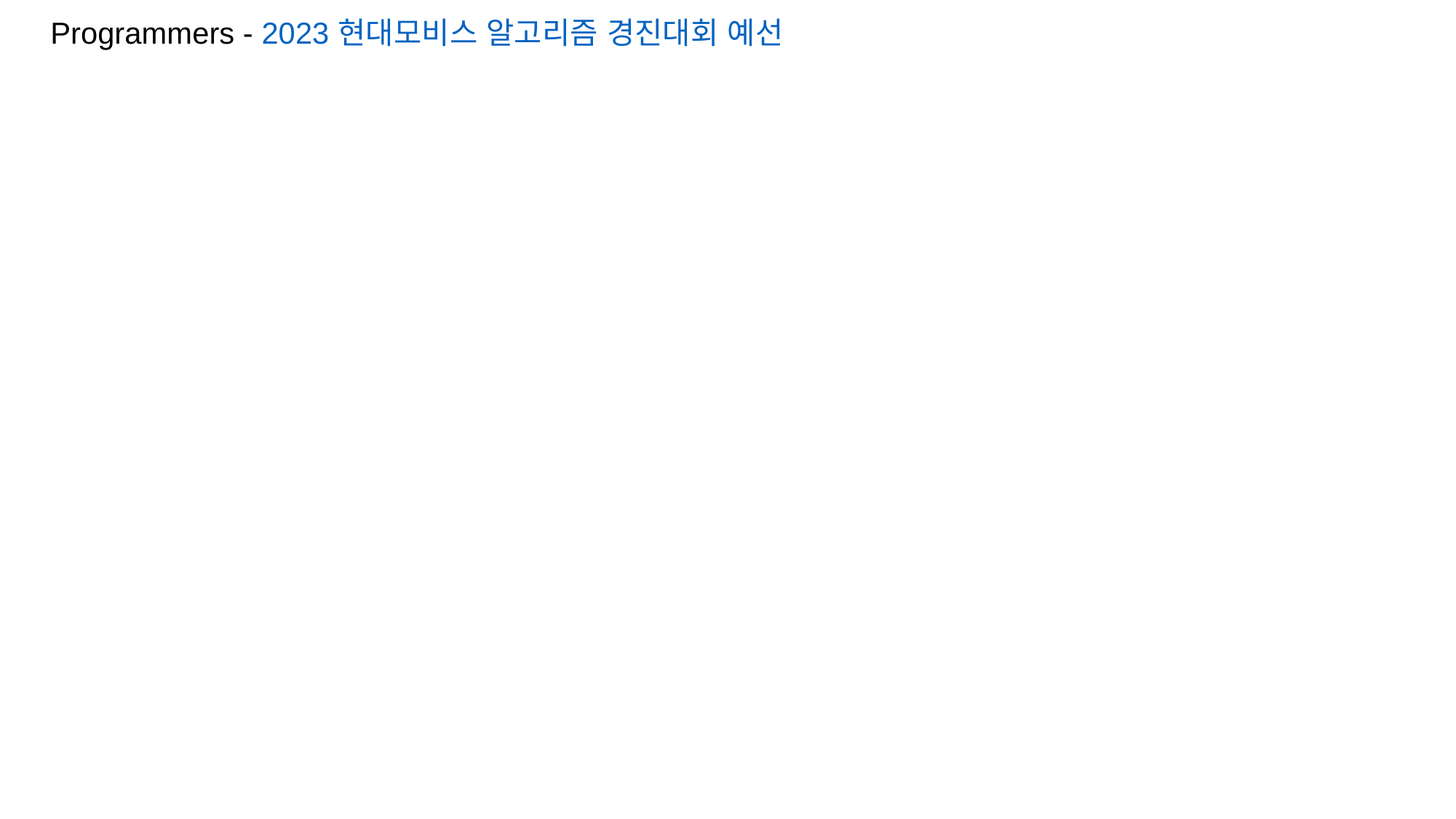

Programmers - 2023 현대모비스 알고리즘 경진대회 예선